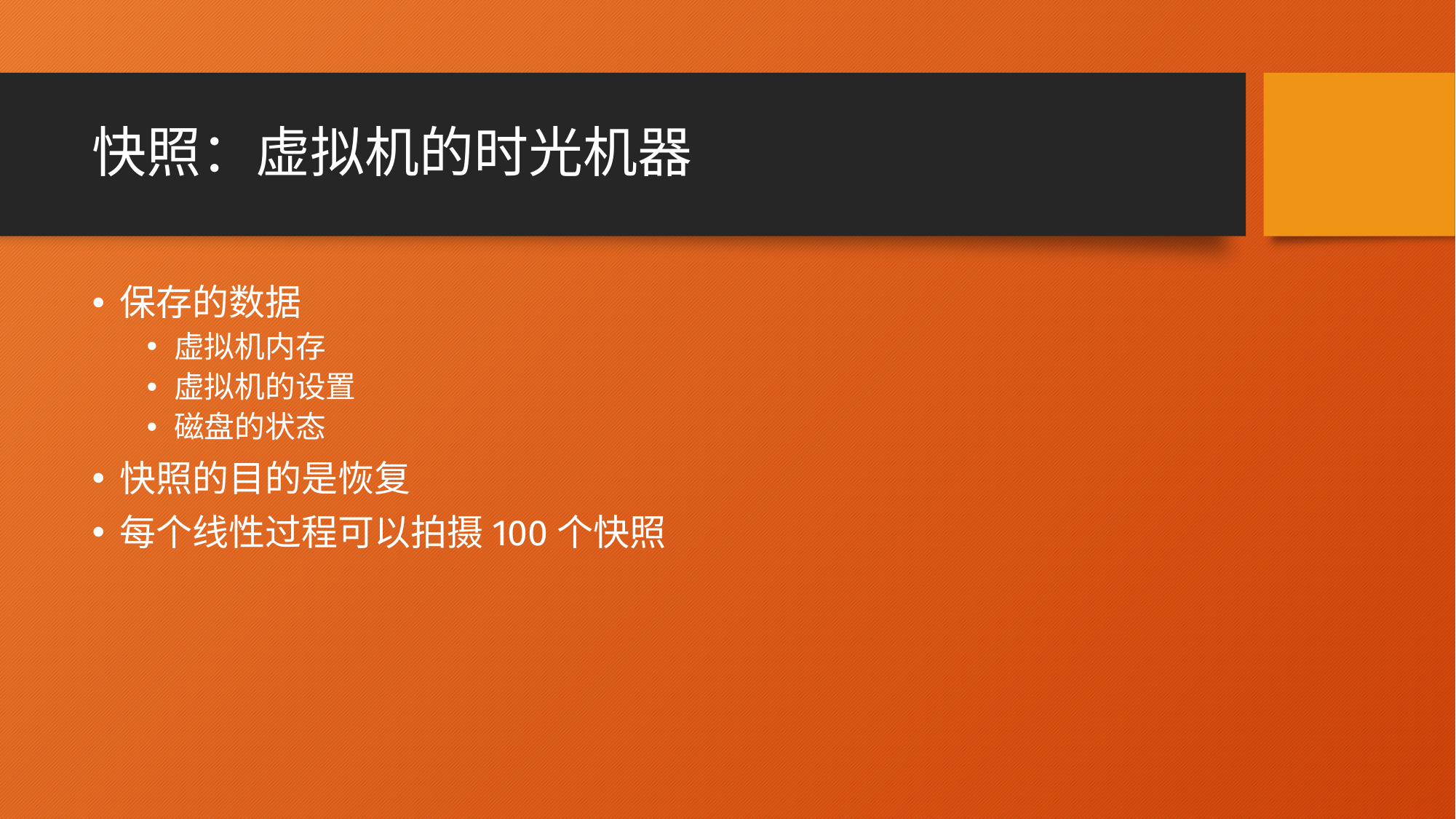

# 快照：虚拟机的时光机器
保存的数据
虚拟机内存
虚拟机的设置
磁盘的状态
快照的目的是恢复
每个线性过程可以拍摄100个快照